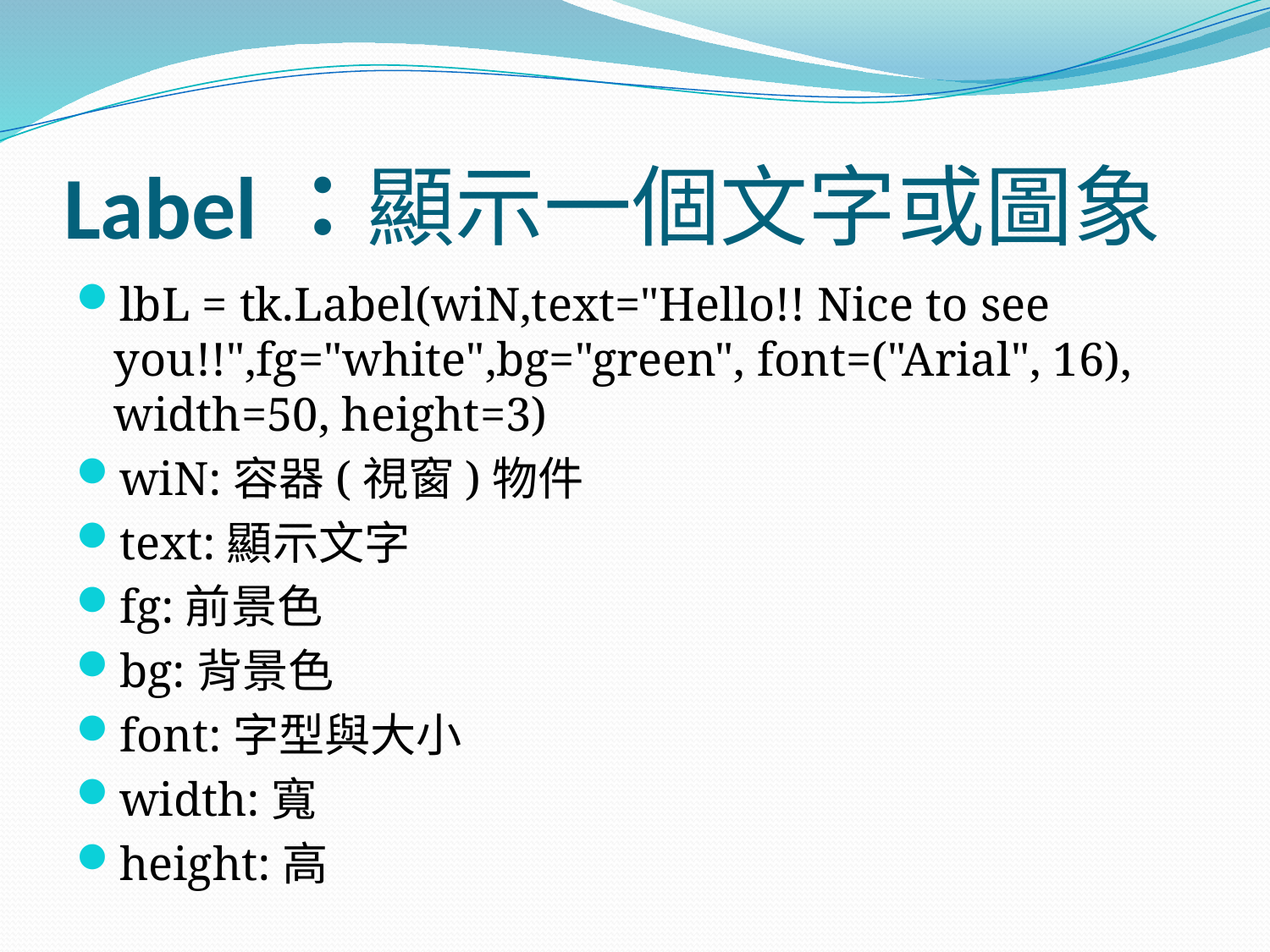

# Label：顯示一個文字或圖象
lbL = tk.Label(wiN,text="Hello!! Nice to see you!!",fg="white",bg="green", font=("Arial", 16), width=50, height=3)
wiN:容器(視窗)物件
text:顯示文字
fg:前景色
bg:背景色
font:字型與大小
width:寬
height:高